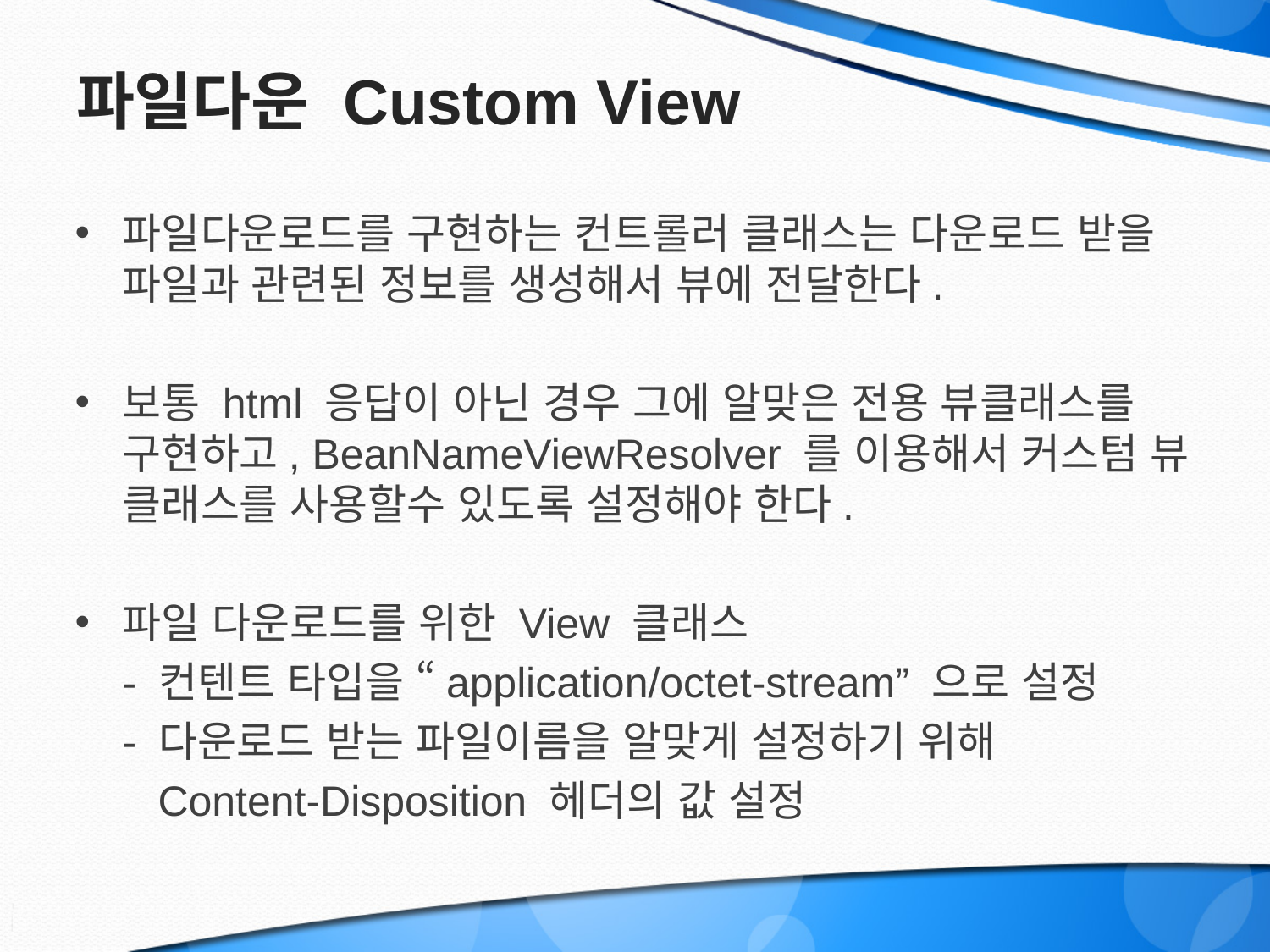

# 파일다운 Custom View
파일다운로드를 구현하는 컨트롤러 클래스는 다운로드 받을 파일과 관련된 정보를 생성해서 뷰에 전달한다.

보통 html 응답이 아닌 경우 그에 알맞은 전용 뷰클래스를 구현하고, BeanNameViewResolver 를 이용해서 커스텀 뷰 클래스를 사용할수 있도록 설정해야 한다.

파일 다운로드를 위한 View 클래스
    - 컨텐트 타입을 “application/octet-stream” 으로 설정
    - 다운로드 받는 파일이름을 알맞게 설정하기 위해
       Content-Disposition 헤더의 값 설정